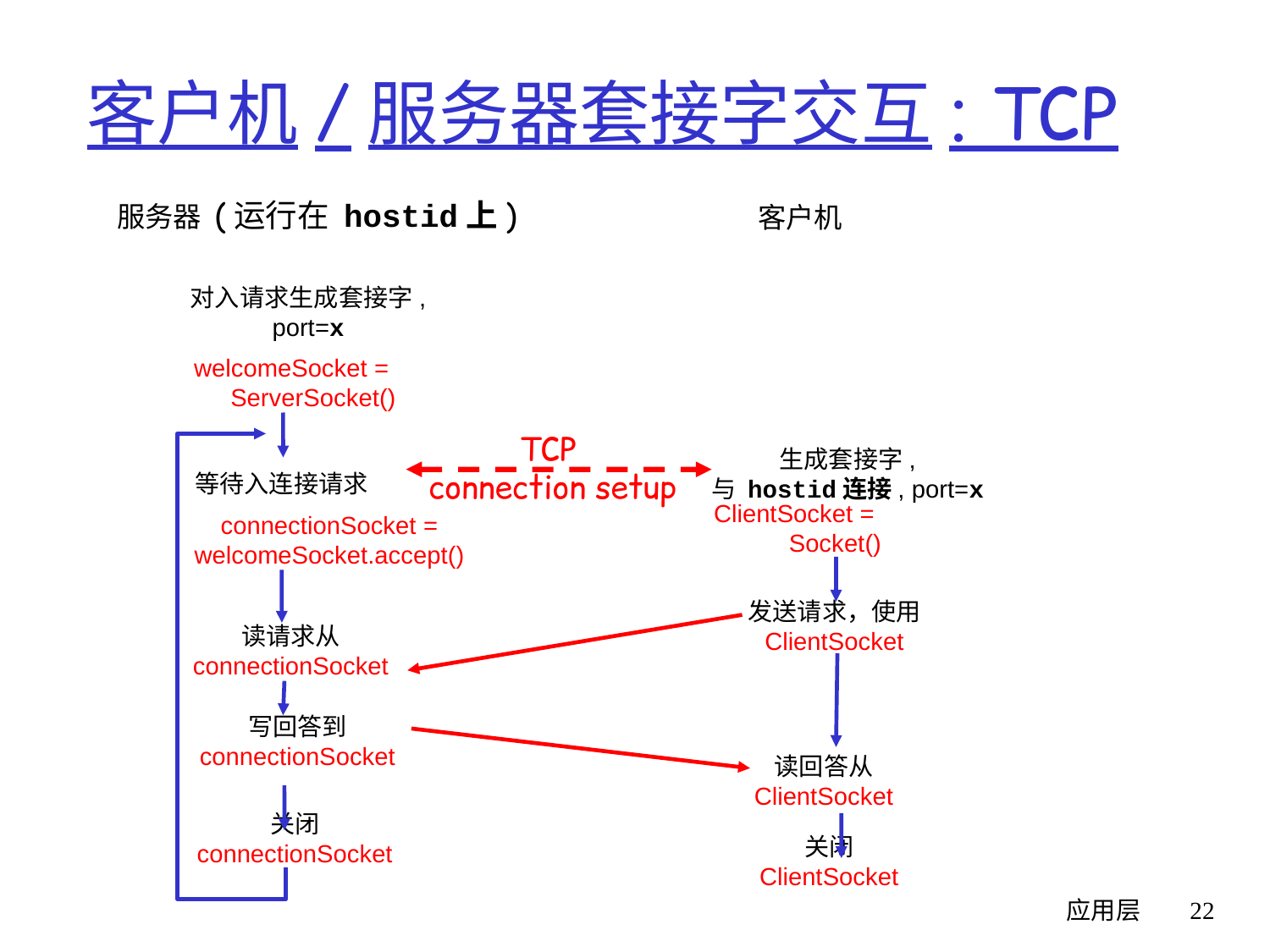

# 客户机/服务器套接字交互: TCP
服务器 (运行在 hostid上)
客户机
对入请求生成套接字,
port=x
welcomeSocket =
ServerSocket()

TCP
connection setup

读回答从
ClientSocket

关闭
ClientSocket

关闭
connectionSocket
生成套接字,
与 hostid连接, port=x
ClientSocket =
Socket()
等待入连接请求
connectionSocket =
welcomeSocket.accept()

发送请求，使用
ClientSocket

读请求从
connectionSocket

写回答到
connectionSocket

应用层
22